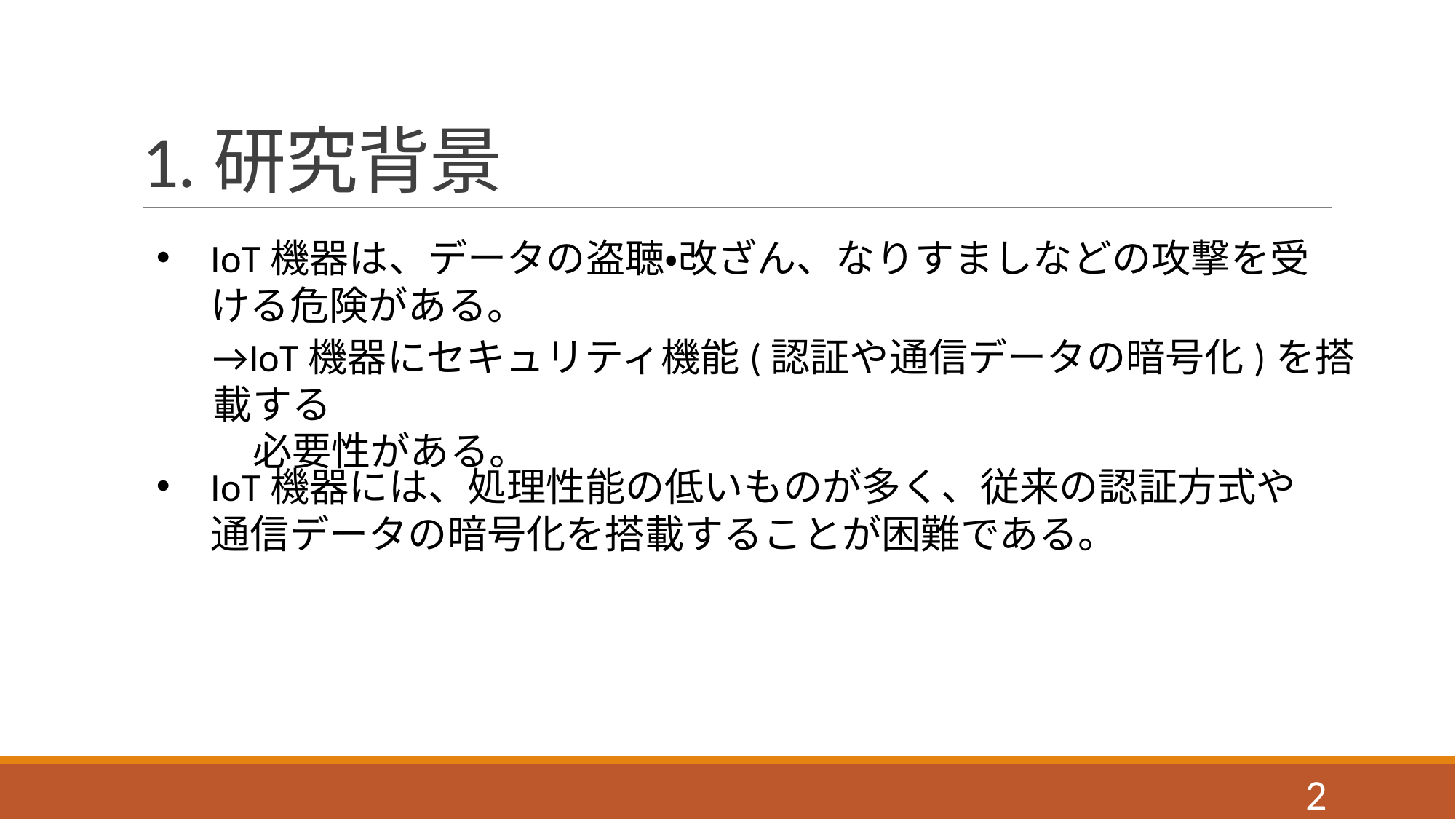

# 1.研究背景
IoT機器は、データの盗聴・改ざん、なりすましなどの攻撃を受ける危険がある。
→IoT機器にセキュリティ機能(認証や通信データの暗号化)を搭載する
　必要性がある。
IoT機器には、処理性能の低いものが多く、従来の認証方式や通信データの暗号化を搭載することが困難である。
2